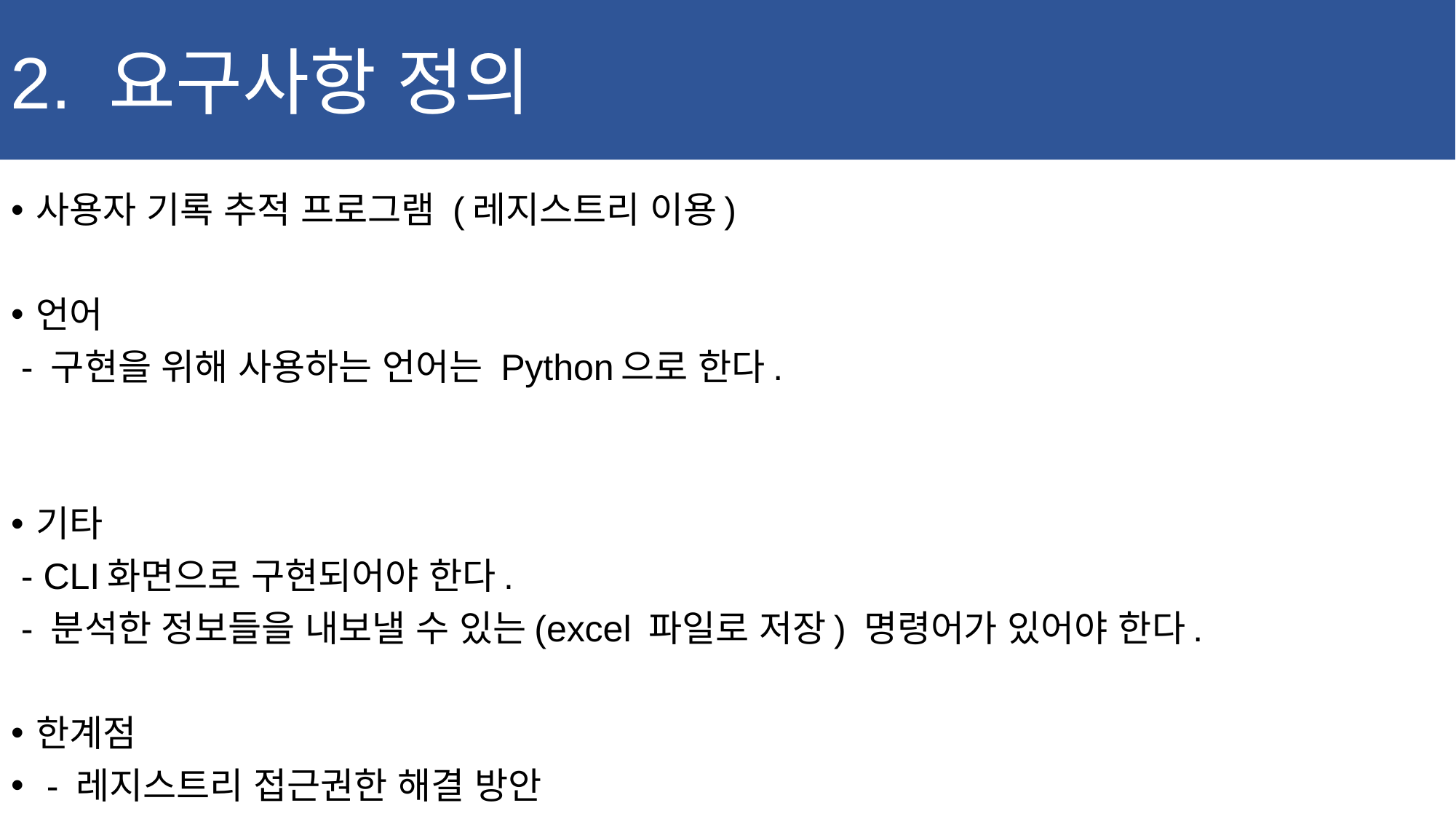

2. 요구사항 정의
사용자 기록 추적 프로그램 (레지스트리 이용)

언어
 - 구현을 위해 사용하는 언어는 Python으로 한다.

기타
 - CLI화면으로 구현되어야 한다.
 - 분석한 정보들을 내보낼 수 있는(excel 파일로 저장) 명령어가 있어야 한다.

한계점
 - 레지스트리 접근권한 해결 방안